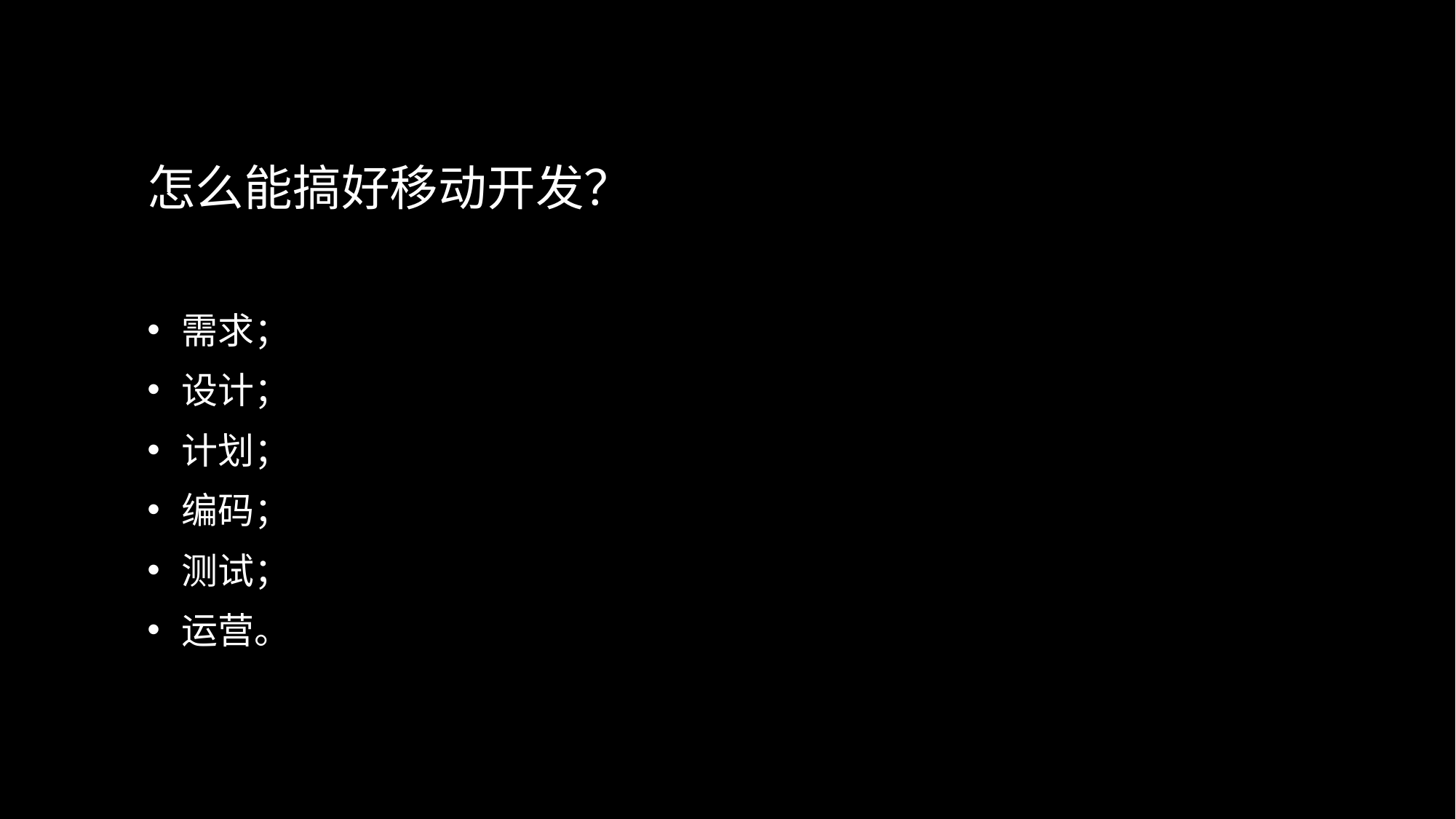

# 怎么能搞好移动开发？
需求；
设计；
计划；
编码；
测试；
运营。